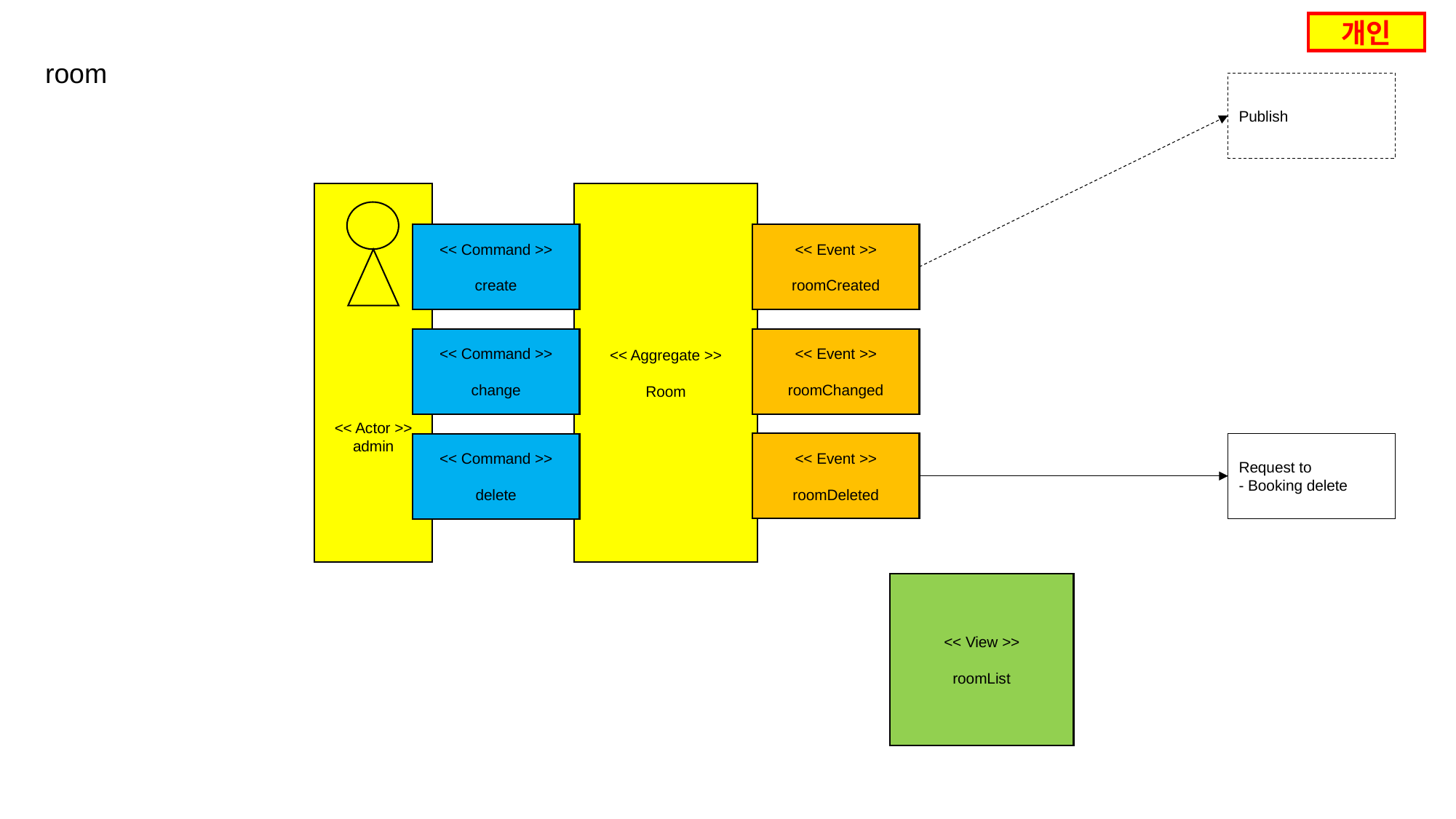

개인
room
Publish

<< Actor >>
admin

<< Aggregate >>

Room
<< Command >>

create
<< Event >>

roomCreated
<< Event >>

roomChanged
<< Command >>

change
<< Event >>

roomDeleted
Request to
- Booking delete
<< Command >>

delete
<< View >>

roomList